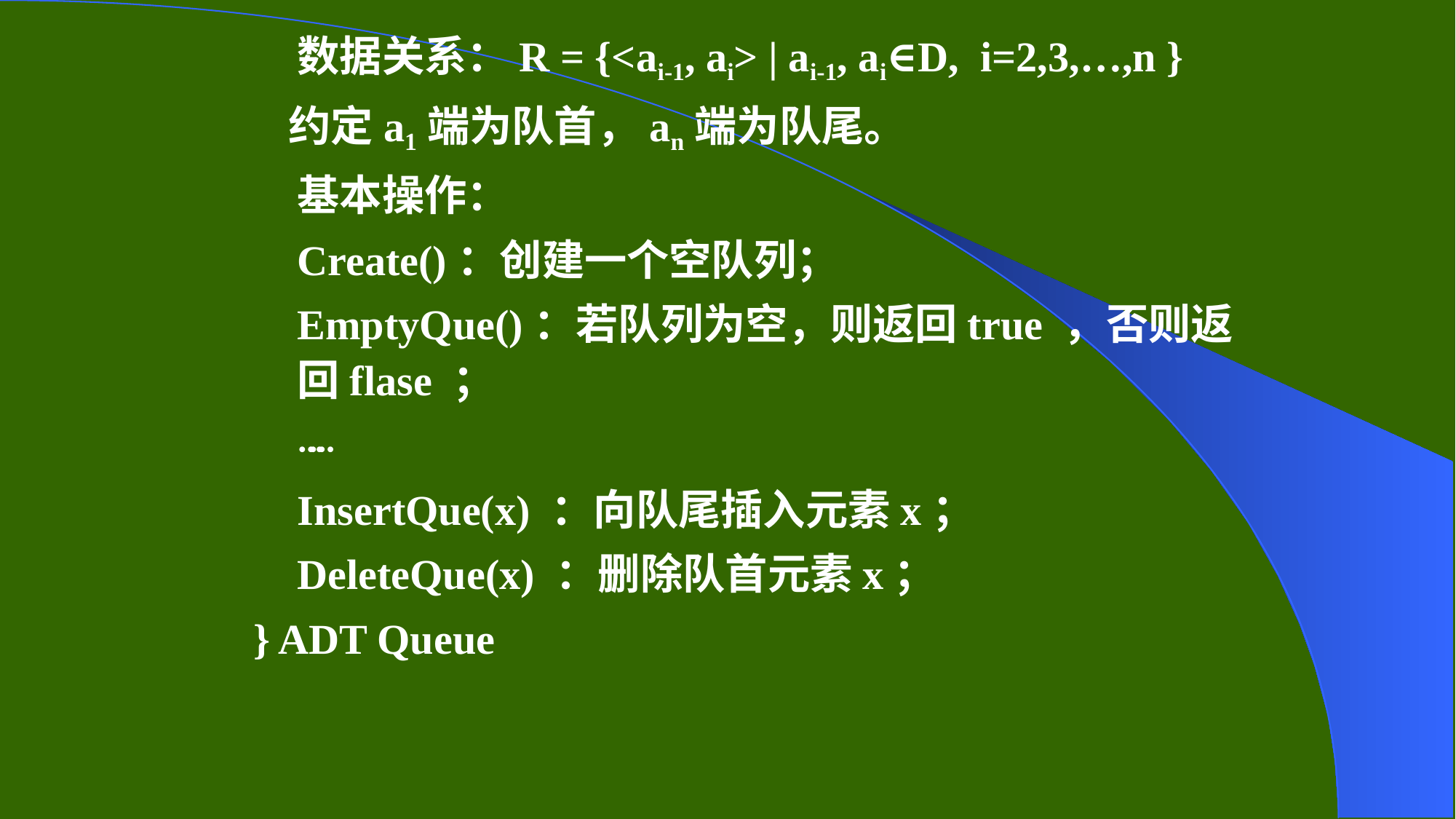

数据关系：R = {<ai-1, ai> | ai-1, ai∈D,  i=2,3,…,n }
       约定a1端为队首，an端为队尾。
基本操作：
Create()：创建一个空队列；
EmptyQue()：若队列为空，则返回true ，否则返回flase ；
⋯⋯
InsertQue(x) ：向队尾插入元素x；
DeleteQue(x) ：删除队首元素x；
} ADT Queue